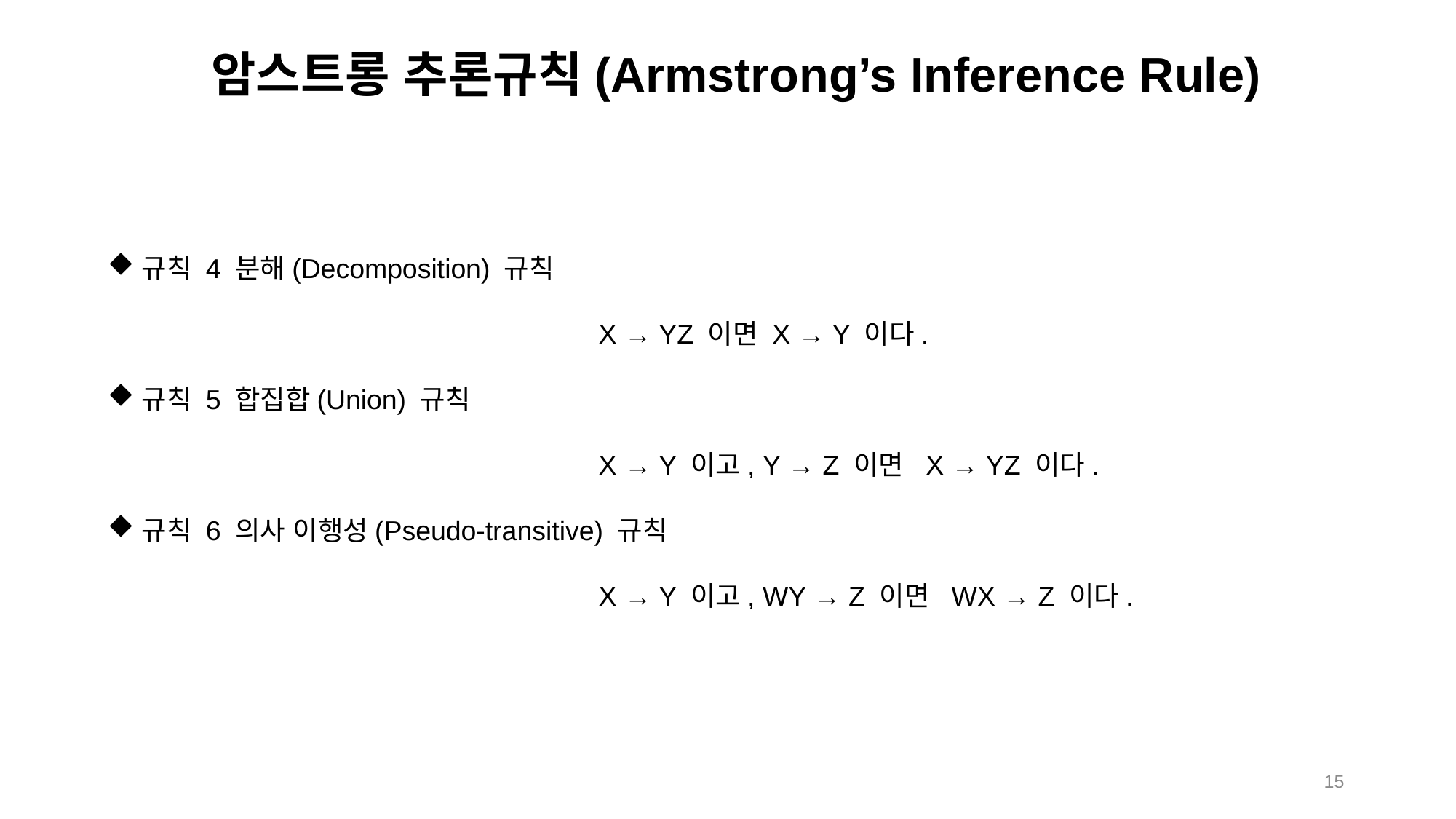

# 암스트롱 추론규칙(Armstrong’s Inference Rule)
규칙 4 분해(Decomposition) 규칙
	 	 	X → YZ 이면 X → Y 이다.
규칙 5 합집합(Union) 규칙
			X → Y 이고, Y → Z 이면  X → YZ 이다.
규칙 6 의사 이행성(Pseudo-transitive) 규칙
			X → Y 이고, WY → Z 이면  WX → Z 이다.
15